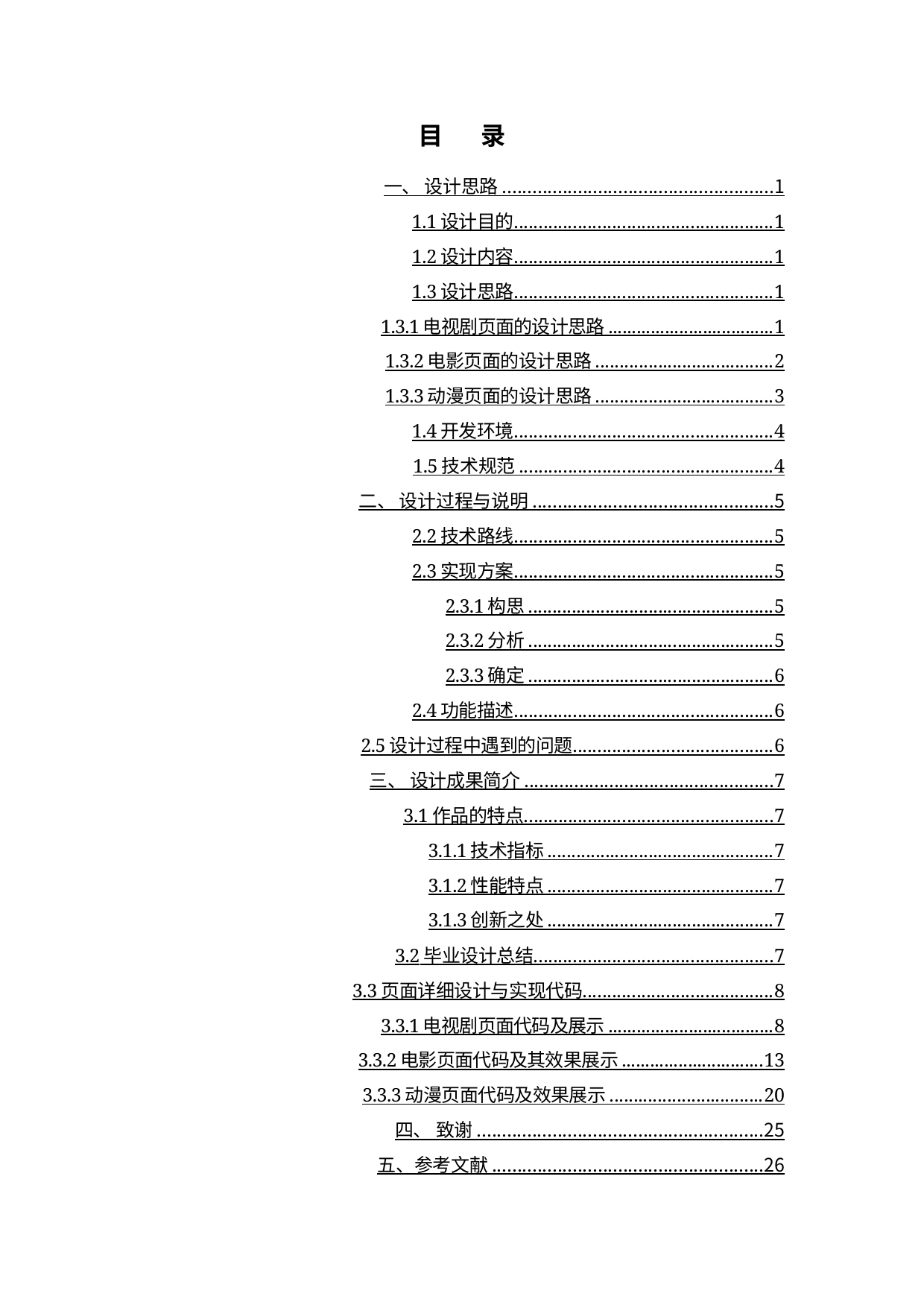

目	录

一、 设计思路 ......................................................1
1.1 设计目的.....................................................1
1.2 设计内容.....................................................1
1.3 设计思路.....................................................1
1.3.1 电视剧页面的设计思路 ...................................1
1.3.2 电影页面的设计思路 .....................................2
1.3.3 动漫页面的设计思路 .....................................3
1.4 开发环境.....................................................4
1.5 技术规范 ....................................................4
二、 设计过程与说明 ................................................5
2.2 技术路线.....................................................5
2.3 实现方案.....................................................5
2.3.1 构思 ...................................................5
2.3.2 分析 ...................................................5
2.3.3 确定 ...................................................6
2.4 功能描述.....................................................6
2.5 设计过程中遇到的问题.........................................6
三、 设计成果简介 ..................................................7
3.1 作品的特点...................................................7
3.1.1 技术指标 ...............................................7
3.1.2 性能特点 ...............................................7
3.1.3 创新之处 ...............................................7
3.2 毕业设计总结.................................................7
3.3 页面详细设计与实现代码.......................................8
3.3.1 电视剧页面代码及展示 ...................................8
3.3.2 电影页面代码及其效果展示 ..............................13
3.3.3 动漫页面代码及效果展示 ................................20
四、 致谢 .........................................................25
五、参考文献 ......................................................26